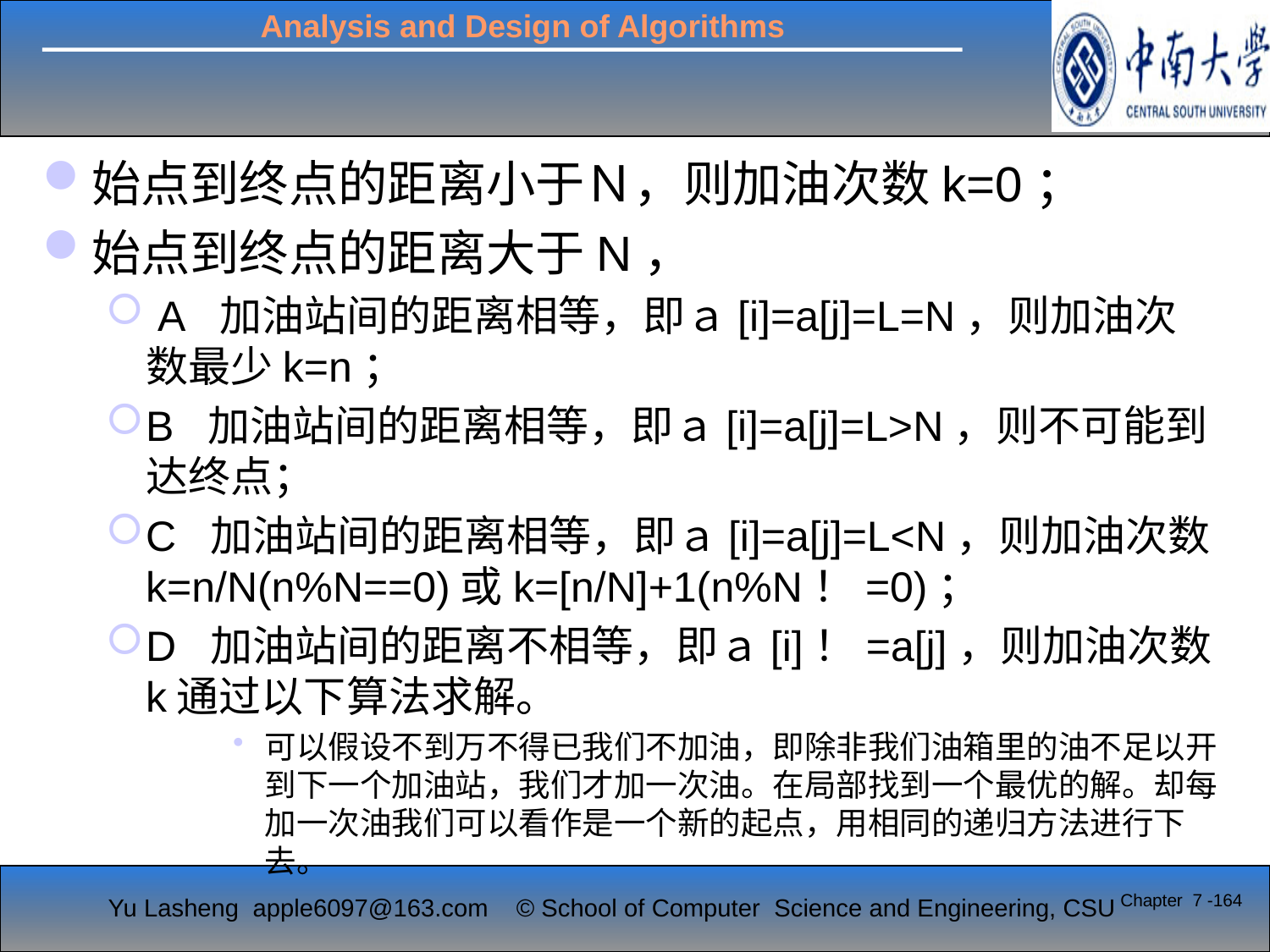

#
始点到终点的距离小于Ｎ，则加油次数k=0；
始点到终点的距离大于N，
 A  加油站间的距离相等，即ａ[i]=a[j]=L=N，则加油次数最少k=n；
B  加油站间的距离相等，即ａ[i]=a[j]=L>N，则不可能到达终点；
C  加油站间的距离相等，即ａ[i]=a[j]=L<N，则加油次数k=n/N(n%N==0)或k=[n/N]+1(n%N！=0)；
D  加油站间的距离不相等，即ａ[i]！=a[j]，则加油次数k通过以下算法求解。
可以假设不到万不得已我们不加油，即除非我们油箱里的油不足以开到下一个加油站，我们才加一次油。在局部找到一个最优的解。却每加一次油我们可以看作是一个新的起点，用相同的递归方法进行下去。
Chapter  7 -164